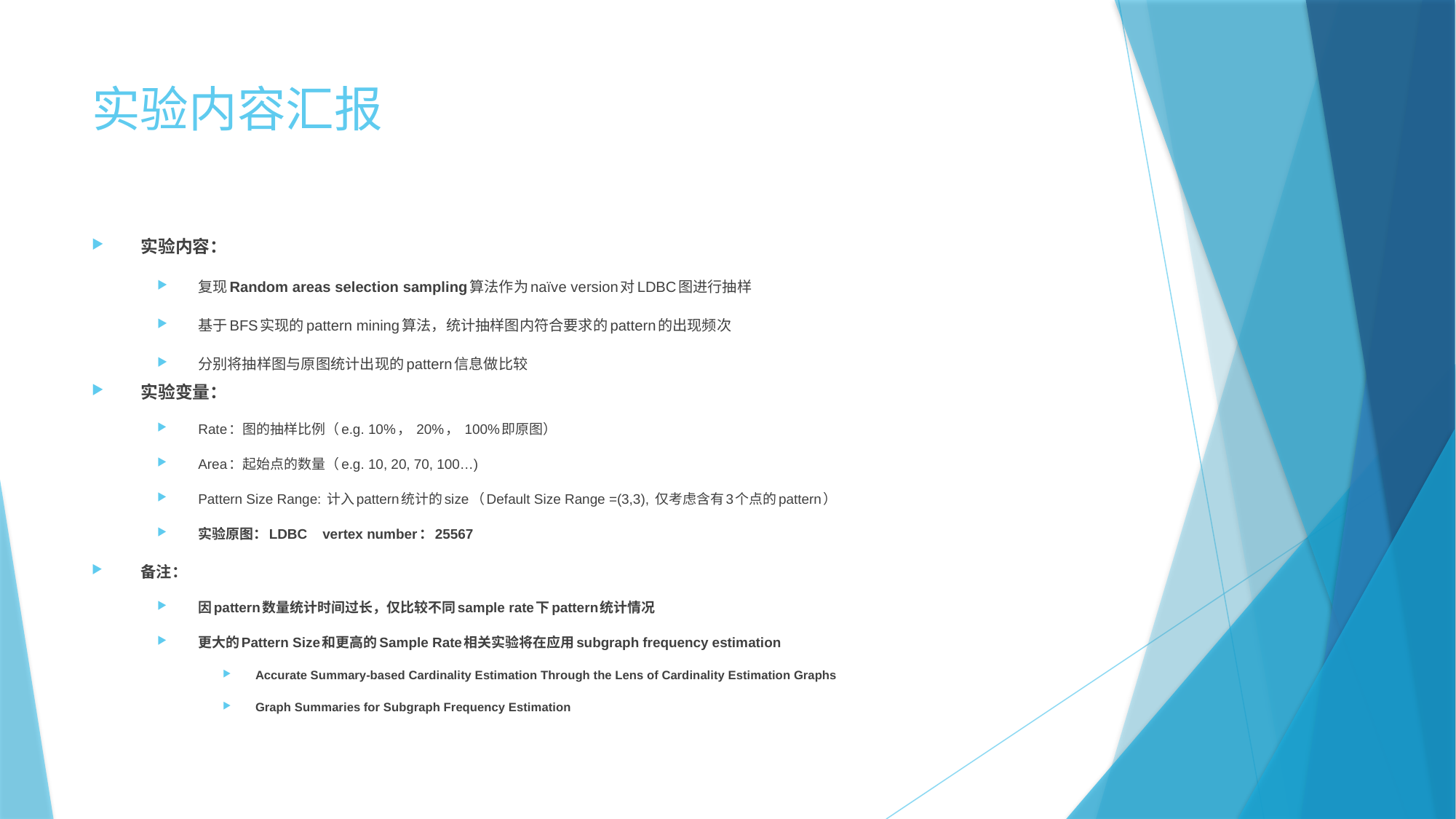

# 实验内容汇报
实验内容：
复现Random areas selection sampling算法作为naïve version对LDBC图进行抽样
基于BFS实现的pattern mining算法，统计抽样图内符合要求的pattern的出现频次
分别将抽样图与原图统计出现的pattern信息做比较
实验变量：
Rate：图的抽样比例（e.g. 10%， 20%， 100%即原图）
Area：起始点的数量（e.g. 10, 20, 70, 100…)
Pattern Size Range: 计入pattern统计的size（Default Size Range =(3,3), 仅考虑含有3个点的pattern）
实验原图：LDBC	vertex number：25567
备注：
因pattern数量统计时间过长，仅比较不同sample rate下pattern统计情况
更大的Pattern Size和更高的Sample Rate相关实验将在应用subgraph frequency estimation
Accurate Summary-based Cardinality Estimation Through the Lens of Cardinality Estimation Graphs
Graph Summaries for Subgraph Frequency Estimation